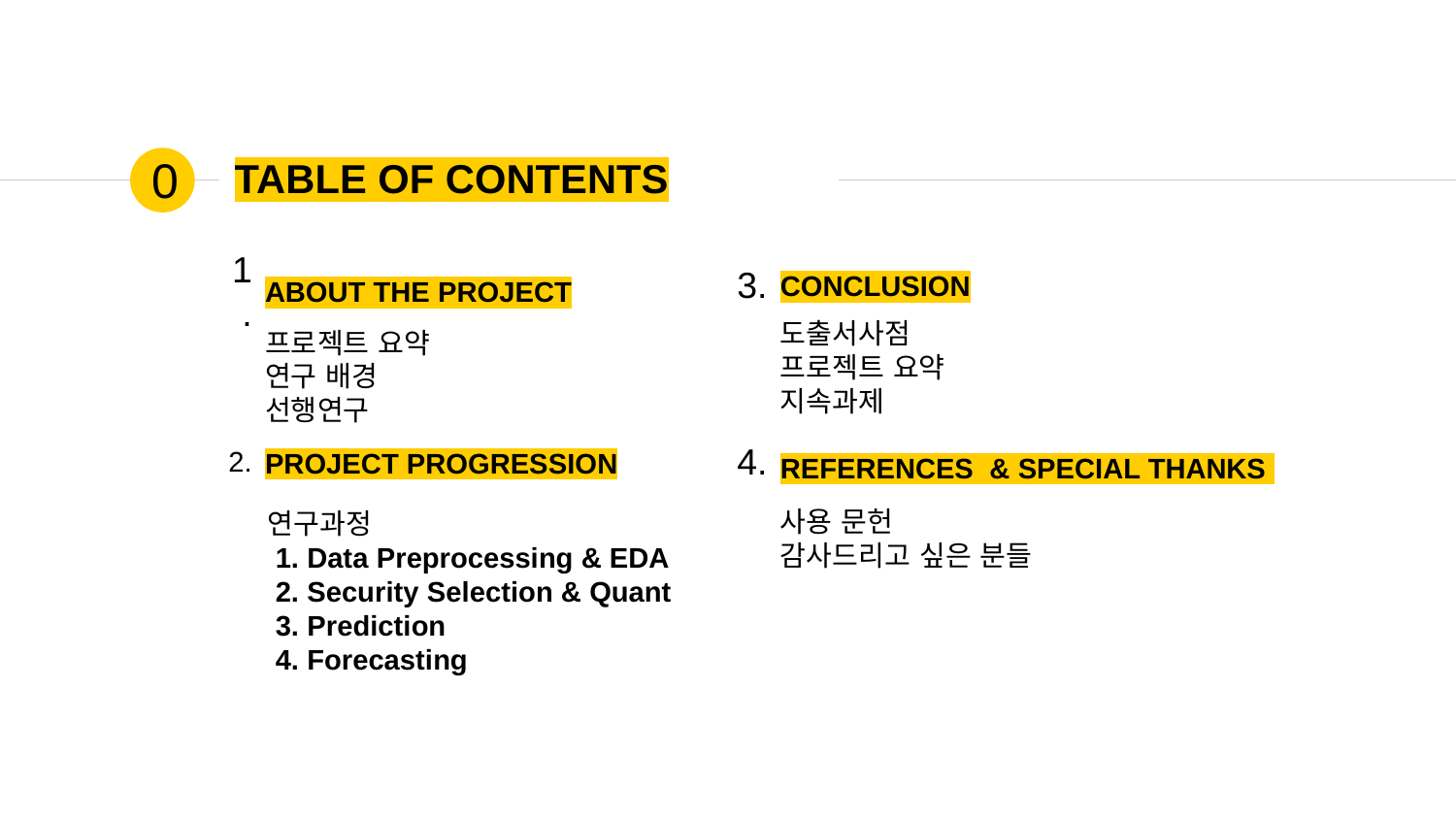

0
# TABLE OF CONTENTS
3.
1.
CONCLUSION
ABOUT THE PROJECT
도출서사점
프로젝트 요약
지속과제

프로젝트 요약
연구 배경
선행연구
4.
2.
PROJECT PROGRESSION
REFERENCES  & SPECIAL THANKS
사용 문헌
감사드리고 싶은 분들

연구과정
 1. Data Preprocessing & EDA
 2. Security Selection & Quant
 3. Prediction
 4. Forecasting